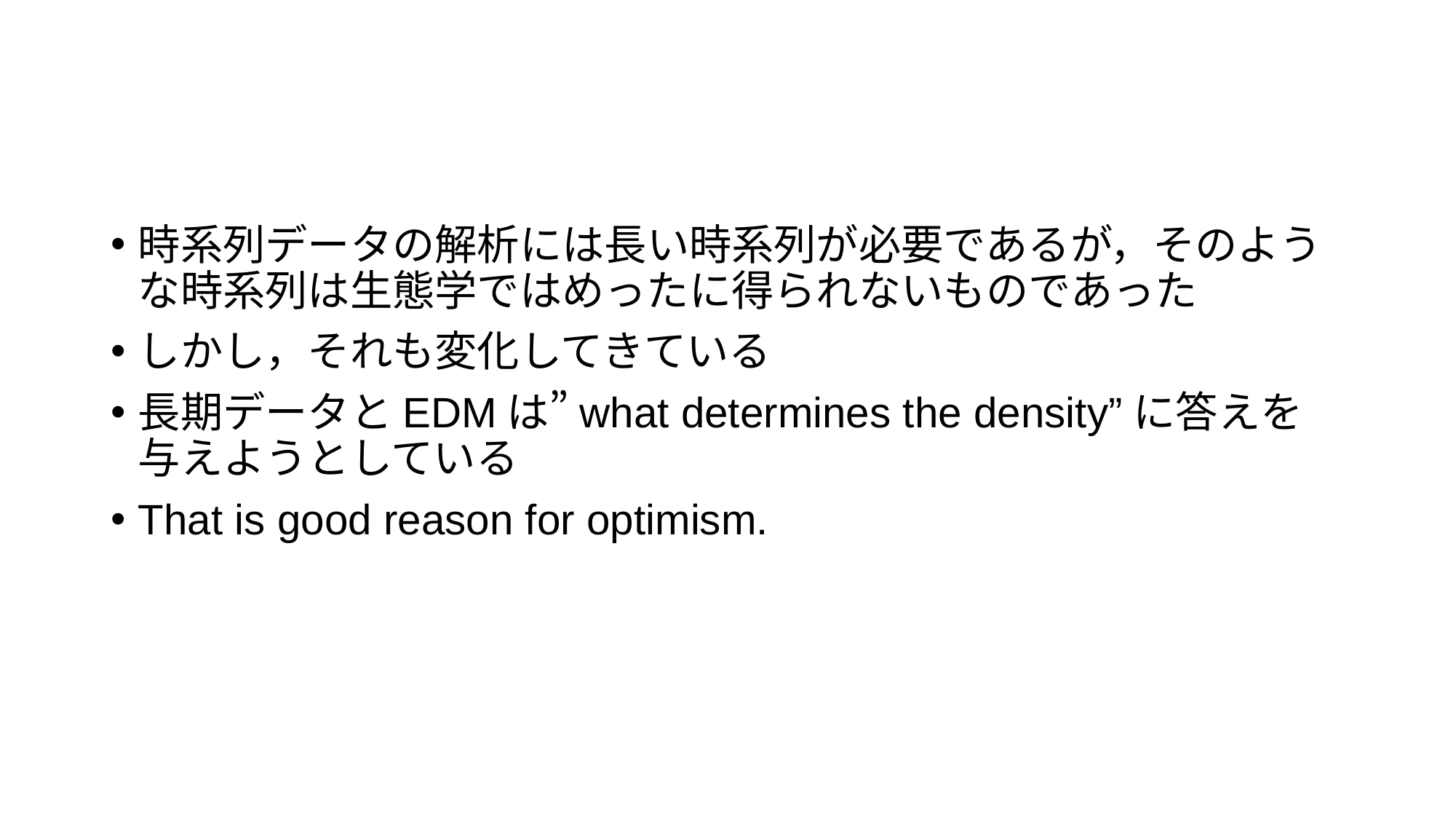

#
時系列データの解析には長い時系列が必要であるが，そのような時系列は生態学ではめったに得られないものであった
しかし，それも変化してきている
長期データとEDMは”what determines the density”に答えを与えようとしている
That is good reason for optimism.